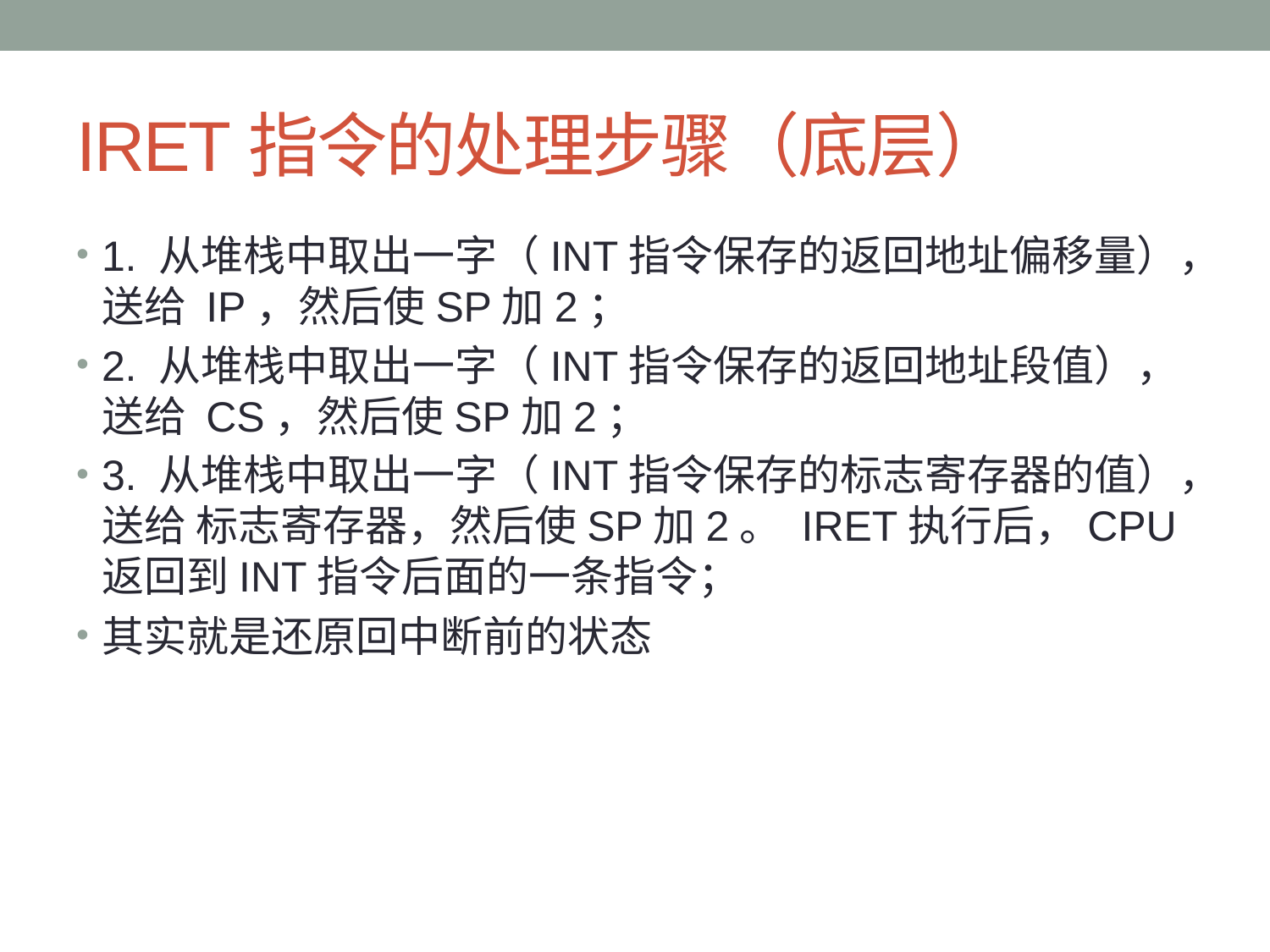

# IRET指令的处理步骤（底层）
1. 从堆栈中取出一字（INT指令保存的返回地址偏移量），送给 IP，然后使SP加2；
2. 从堆栈中取出一字（INT指令保存的返回地址段值），送给 CS，然后使SP加2；
3. 从堆栈中取出一字（INT指令保存的标志寄存器的值），送给 标志寄存器，然后使SP加2。 IRET执行后，CPU返回到INT指令后面的一条指令；
其实就是还原回中断前的状态